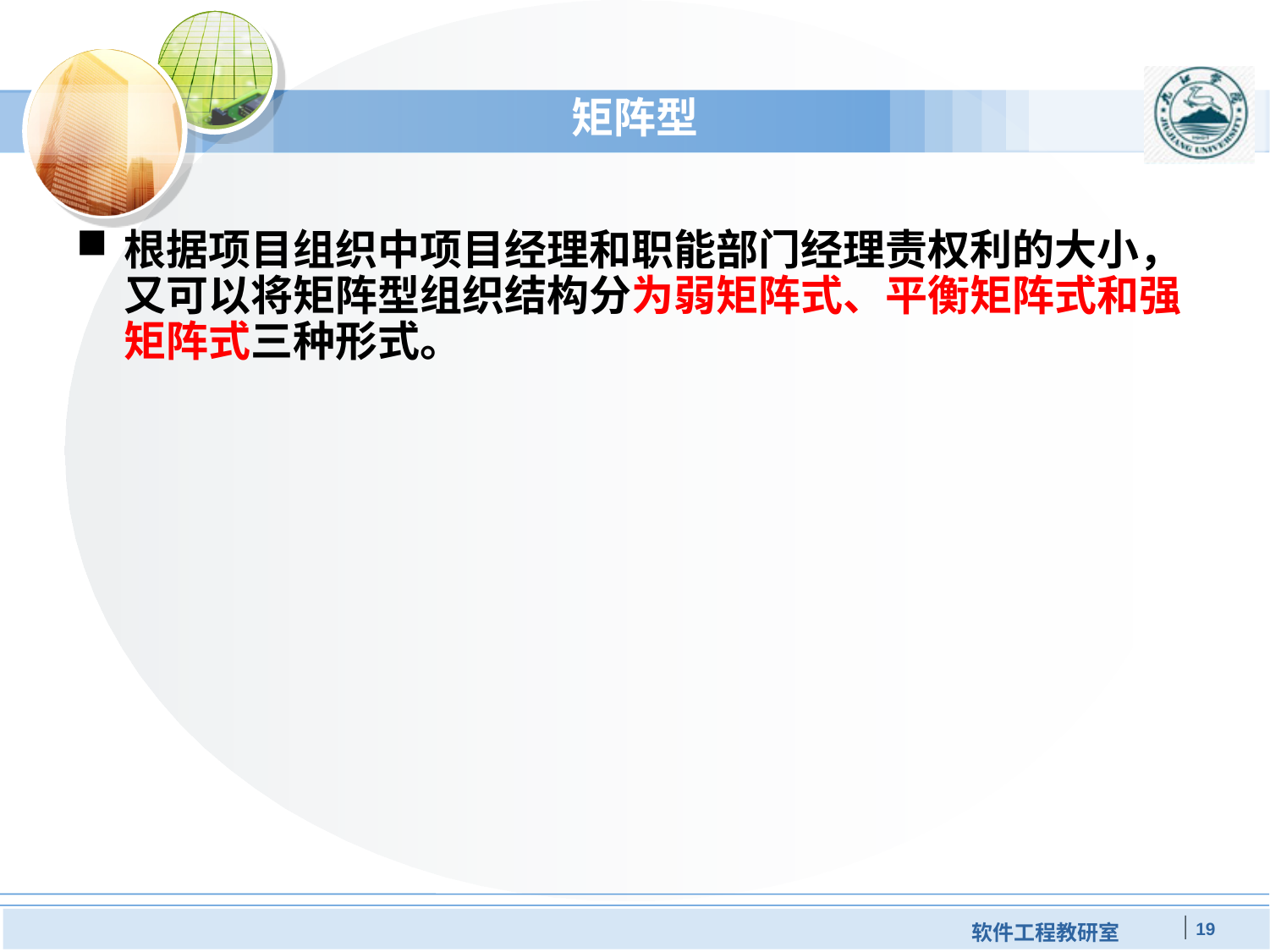

# 矩阵型
根据项目组织中项目经理和职能部门经理责权利的大小，又可以将矩阵型组织结构分为弱矩阵式、平衡矩阵式和强矩阵式三种形式。